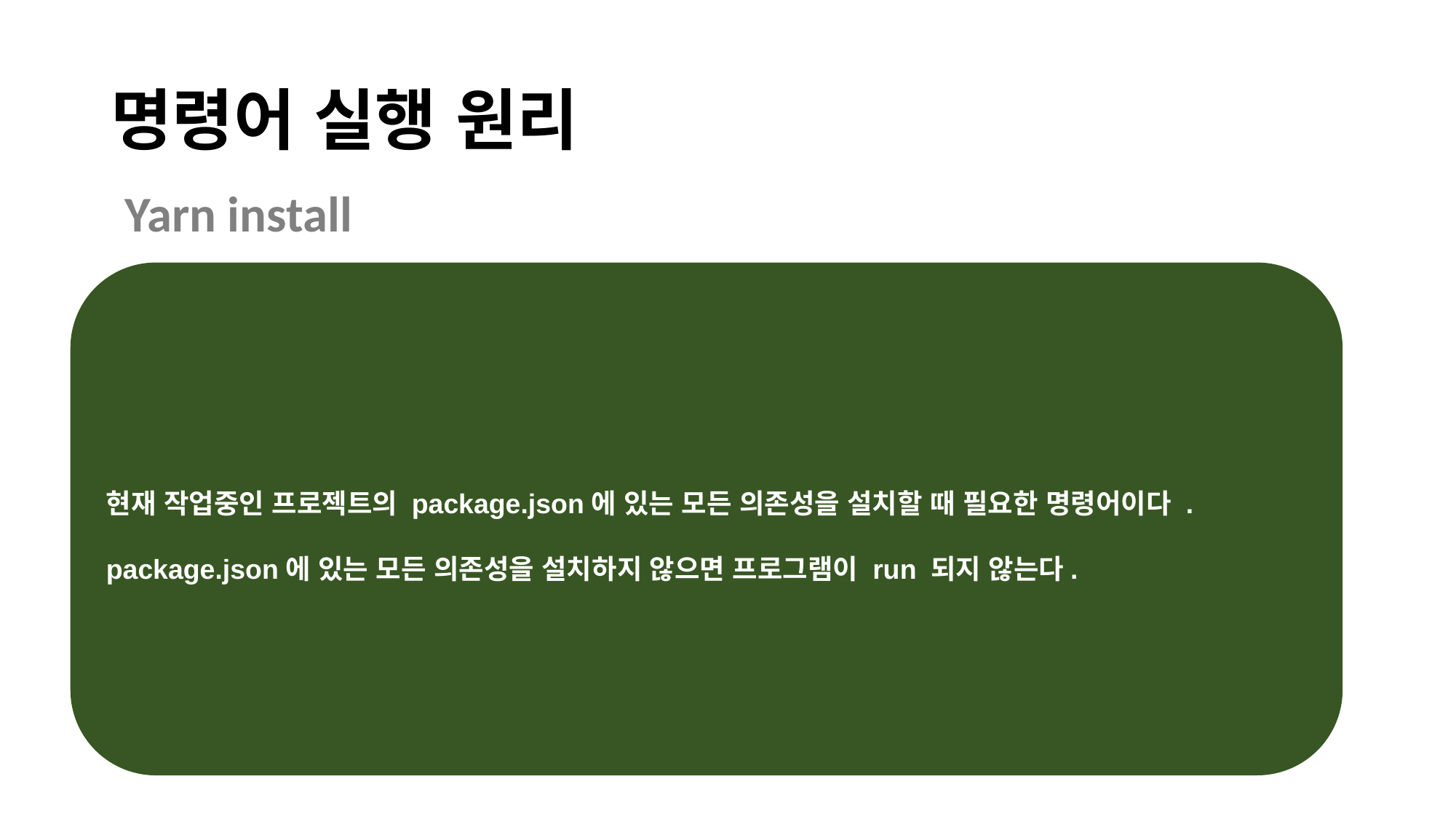

# 명령어 실행 원리
Yarn install

현재 작업중인 프로젝트의 package.json에 있는 모든 의존성을 설치할 때 필요한 명령어이다 . package.json에 있는 모든 의존성을 설치하지 않으면 프로그램이 run 되지 않는다.